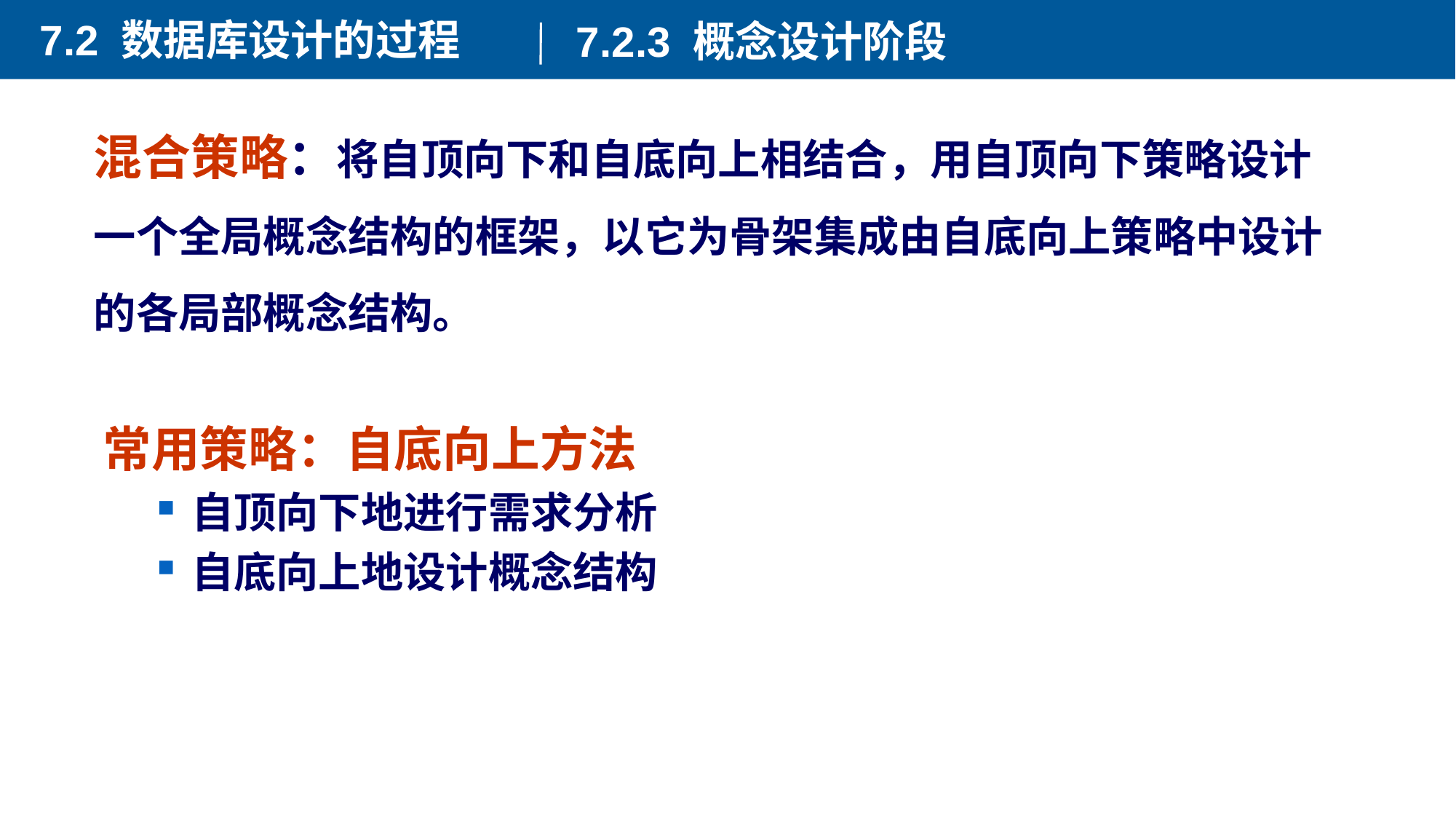

7.2 数据库设计的过程
7.2.3 概念设计阶段
混合策略：将自顶向下和自底向上相结合，用自顶向下策略设计一个全局概念结构的框架，以它为骨架集成由自底向上策略中设计的各局部概念结构。

常用策略：自底向上方法
自顶向下地进行需求分析
自底向上地设计概念结构